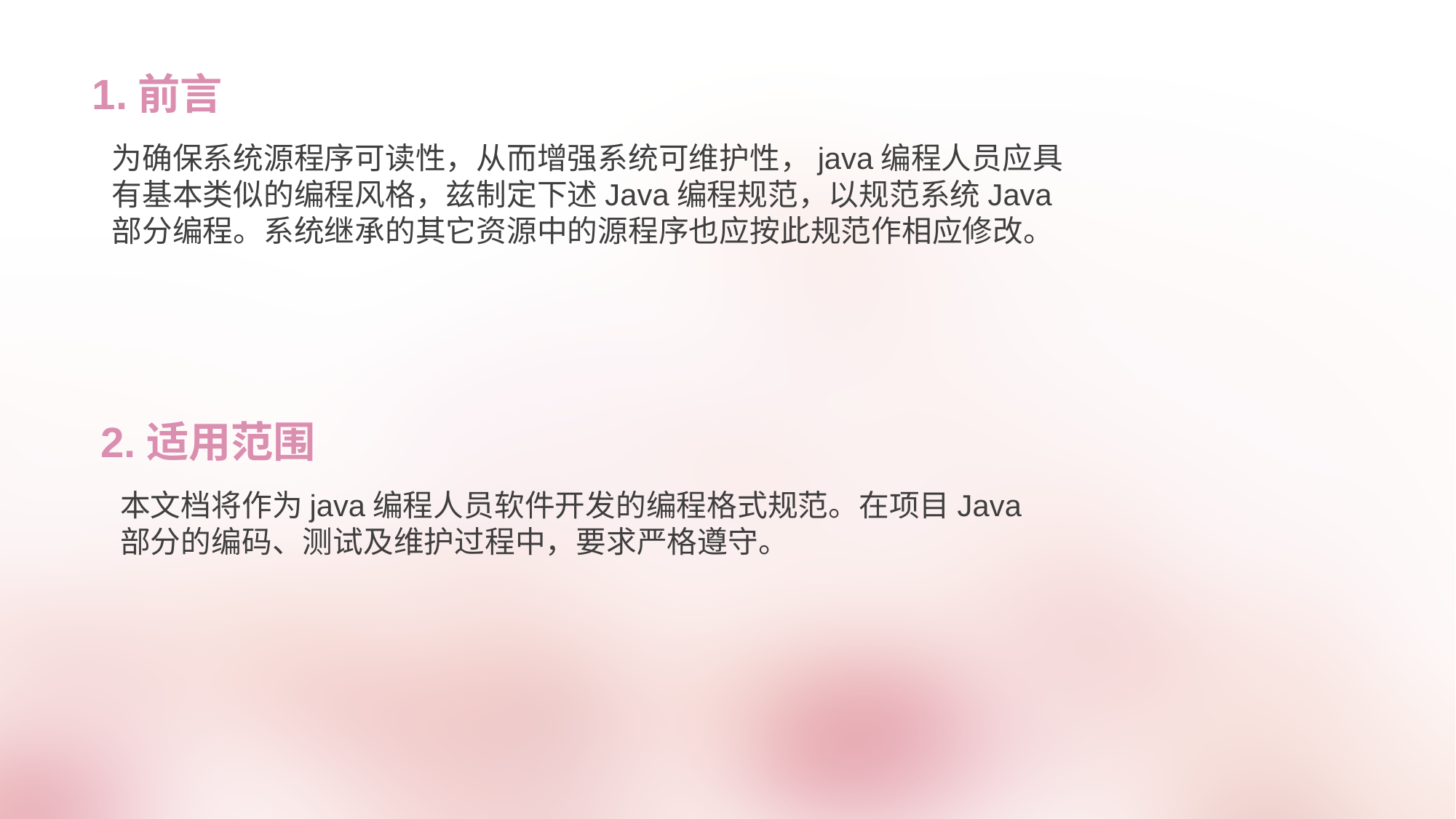

1.前言
为确保系统源程序可读性，从而增强系统可维护性，java编程人员应具有基本类似的编程风格，兹制定下述Java编程规范，以规范系统Java部分编程。系统继承的其它资源中的源程序也应按此规范作相应修改。

2.适用范围
本文档将作为java编程人员软件开发的编程格式规范。在项目Java部分的编码、测试及维护过程中，要求严格遵守。